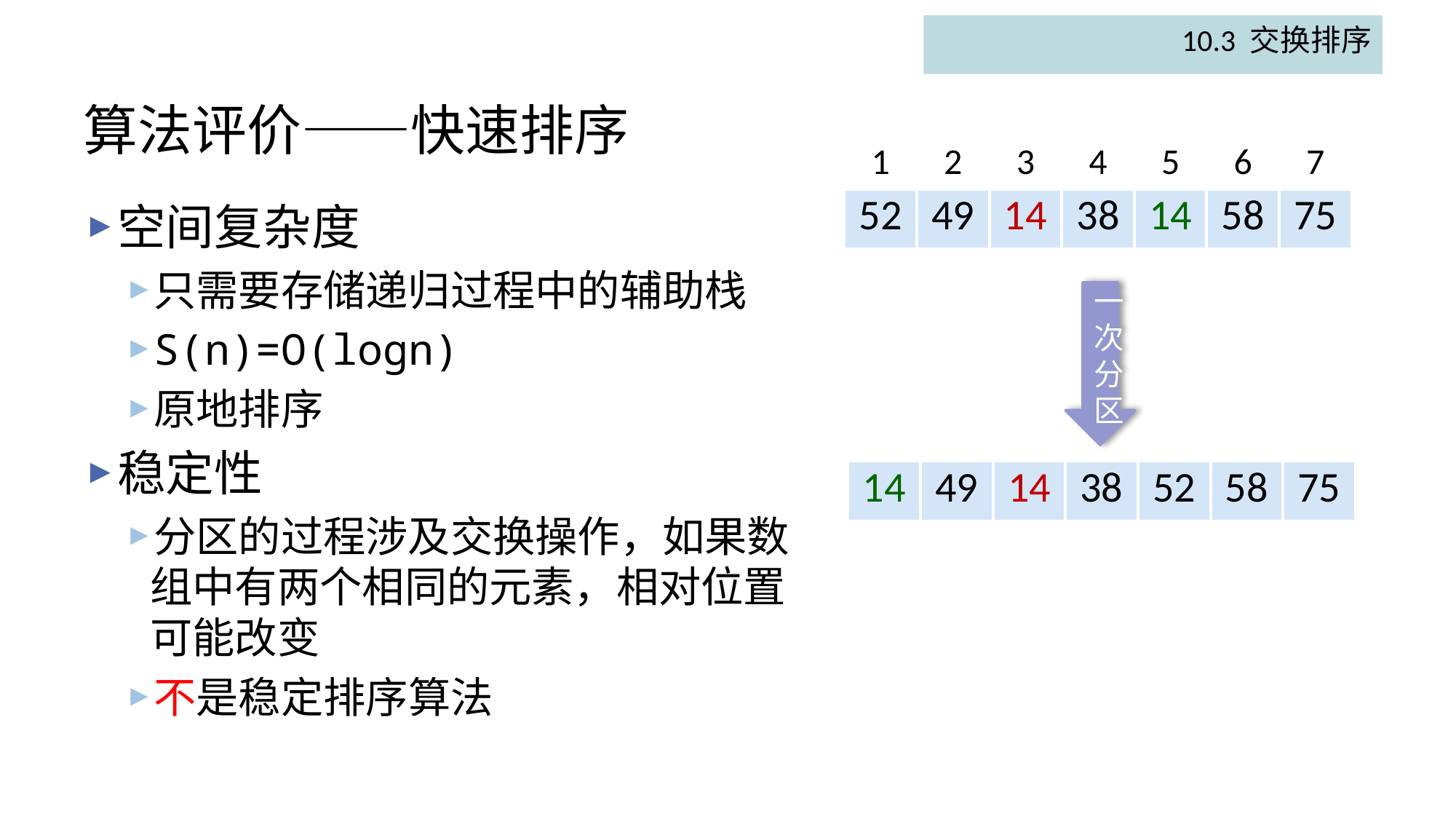

10.3 交换排序
# 算法评价——快速排序
| 1 | 2 | 3 | 4 | 5 | 6 | 7 |
| --- | --- | --- | --- | --- | --- | --- |
| 52 | 49 | 14 | 38 | 14 | 58 | 75 |
空间复杂度
只需要存储递归过程中的辅助栈
S(n)=O(logn)
原地排序
稳定性
分区的过程涉及交换操作，如果数组中有两个相同的元素，相对位置可能改变
不是稳定排序算法

一次分区
| 14 | 49 | 14 | 38 | 52 | 58 | 75 |
| --- | --- | --- | --- | --- | --- | --- |